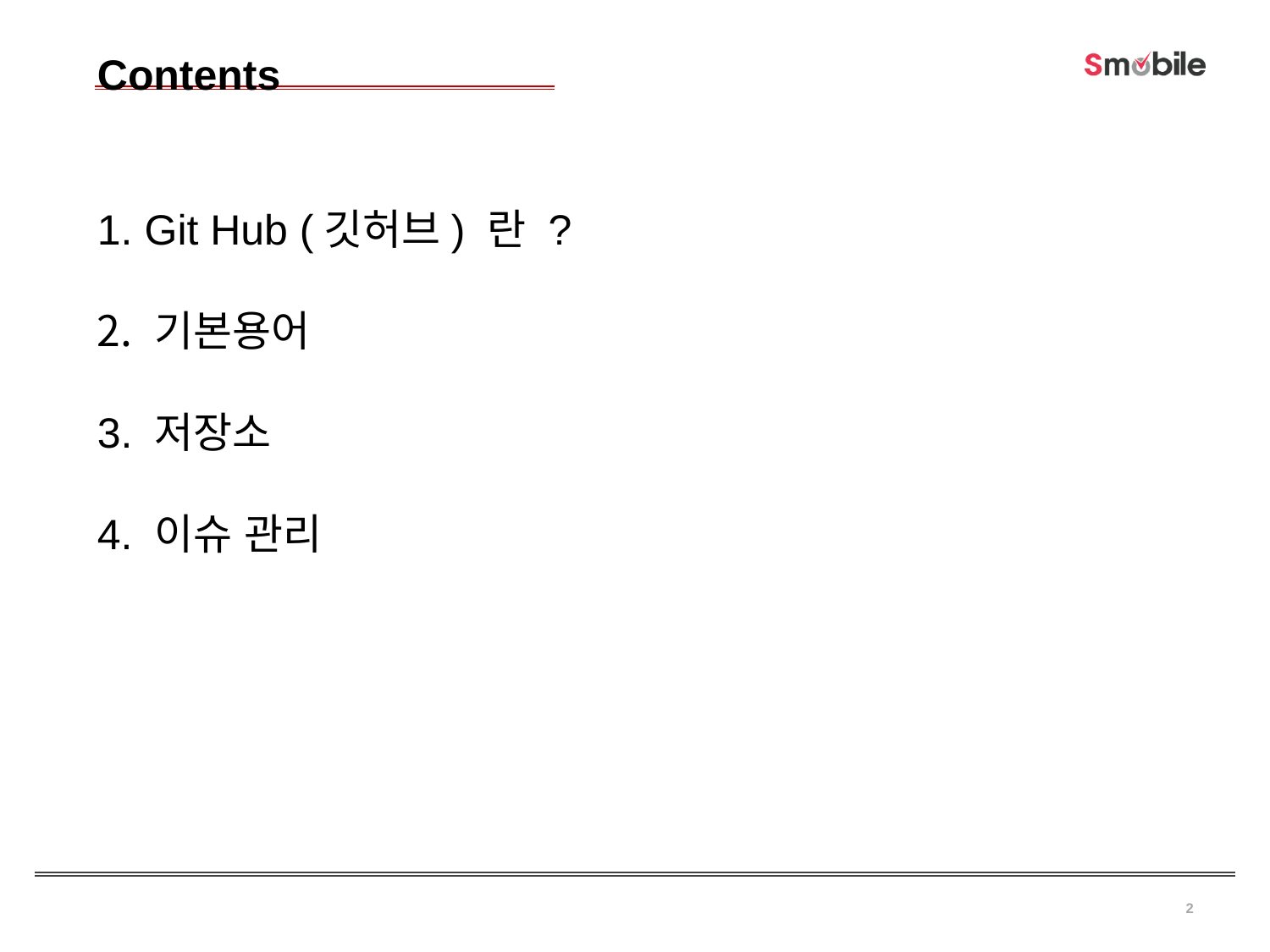

Contents
 Git Hub (깃허브) 란 ?

 기본용어

3. 저장소

4. 이슈 관리

2